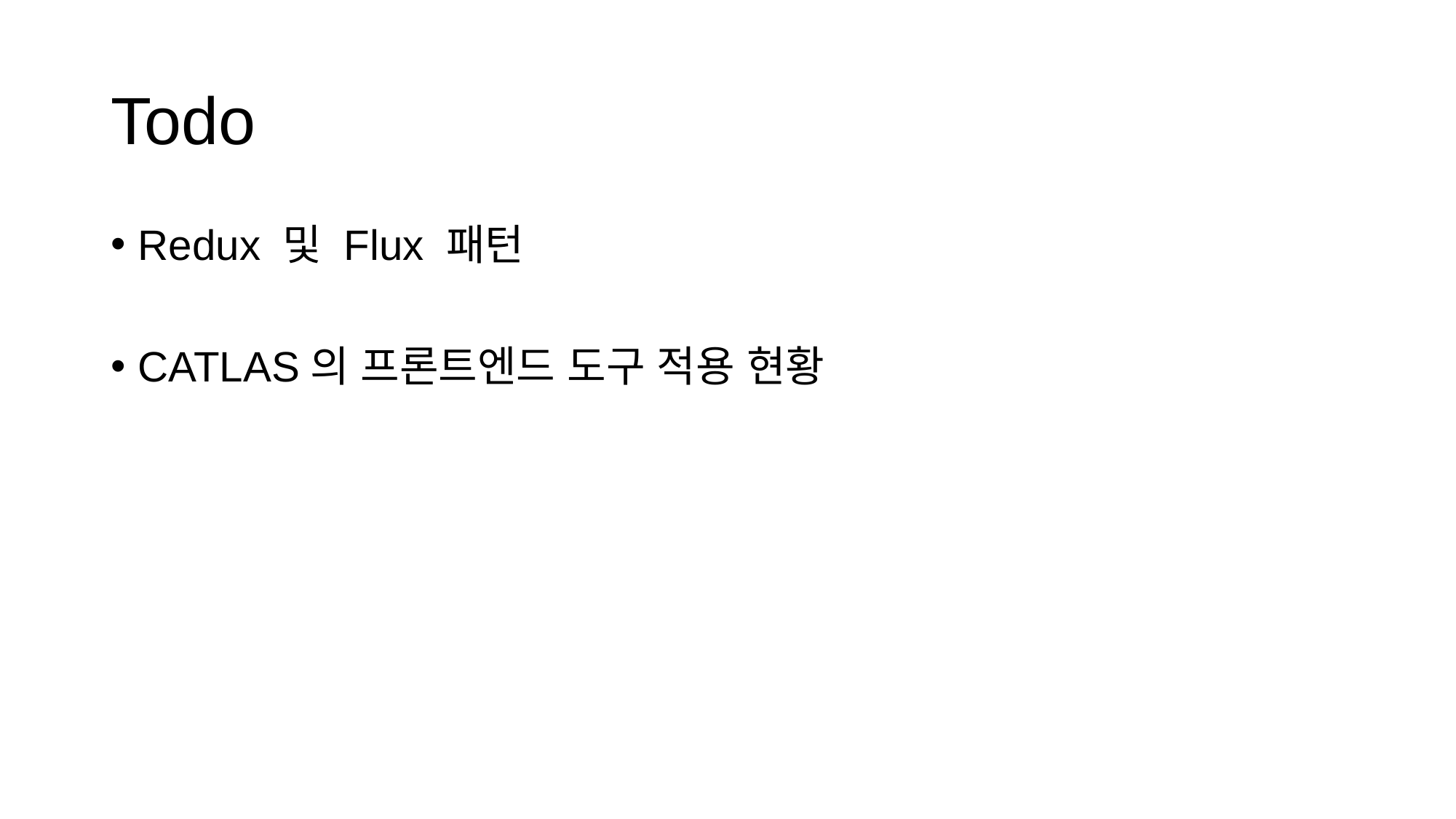

# Todo
Redux 및 Flux 패턴

CATLAS의 프론트엔드 도구 적용 현황